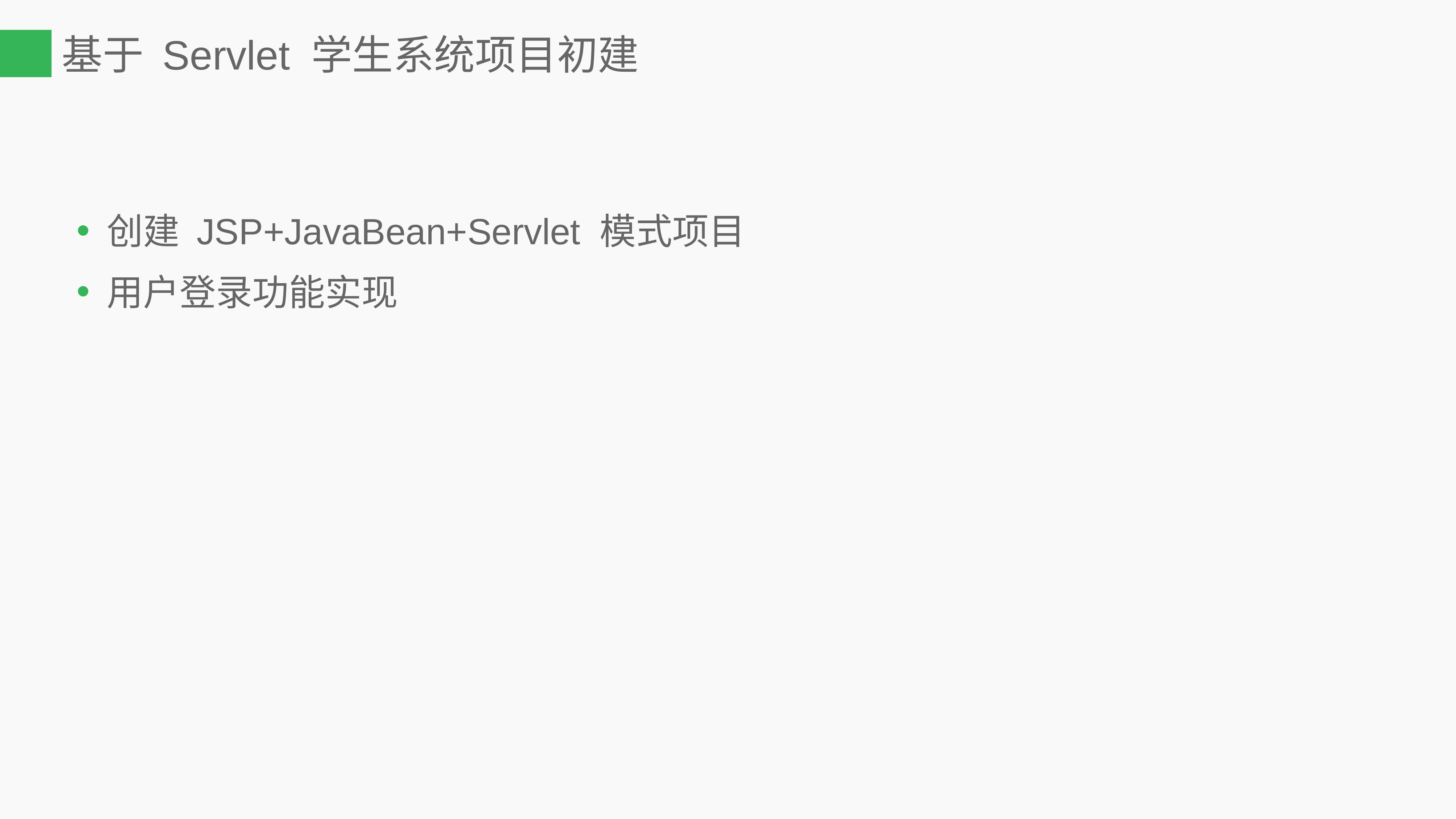

# 基于 Servlet 学生系统项目初建
创建 JSP+JavaBean+Servlet 模式项目
用户登录功能实现